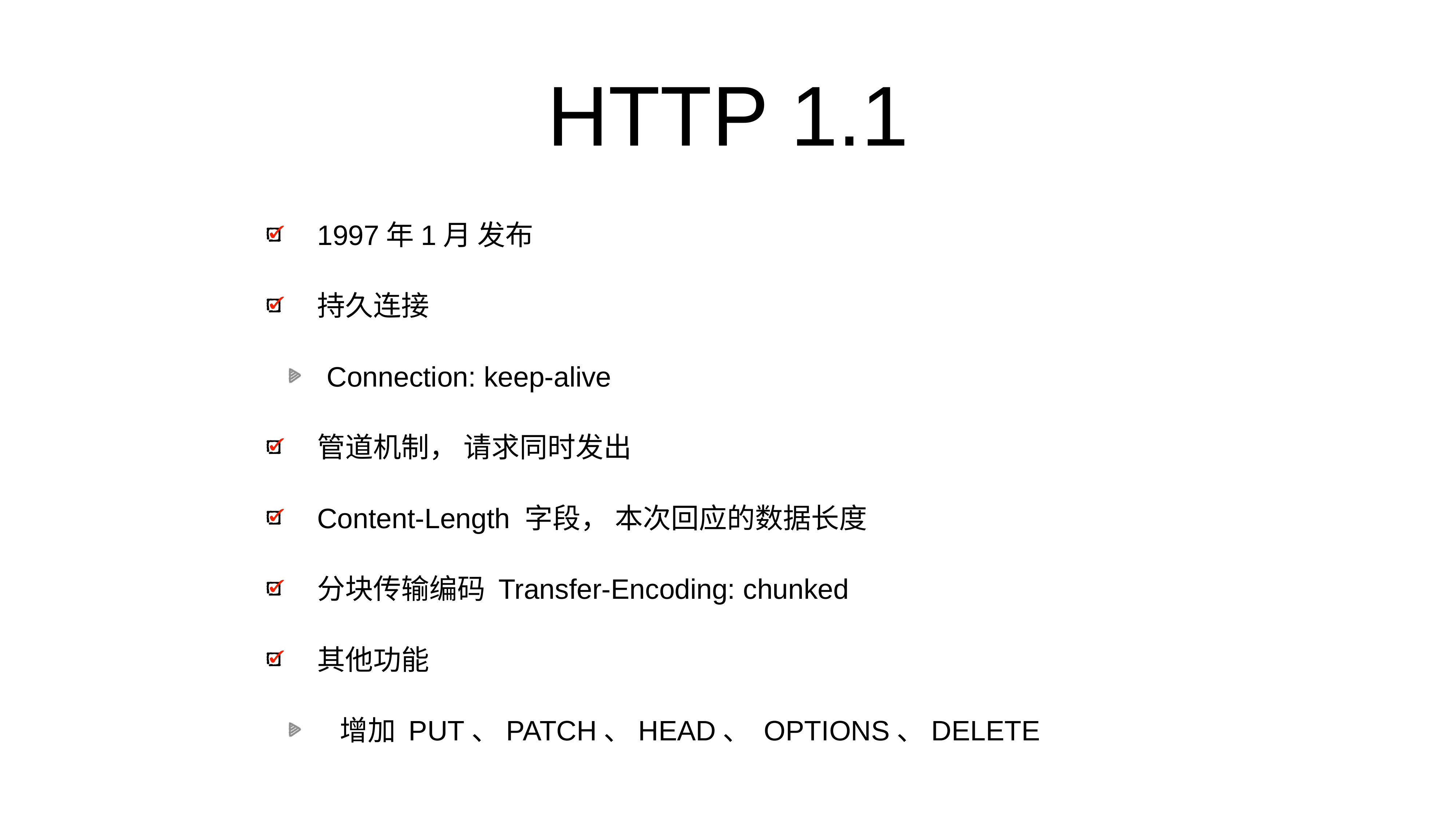

# HTTP 1.1
1997年1月 发布
持久连接
Connection: keep-alive
管道机制， 请求同时发出
Content-Length 字段， 本次回应的数据长度
分块传输编码 Transfer-Encoding: chunked
其他功能
 增加 PUT、PATCH、HEAD、 OPTIONS、DELETE